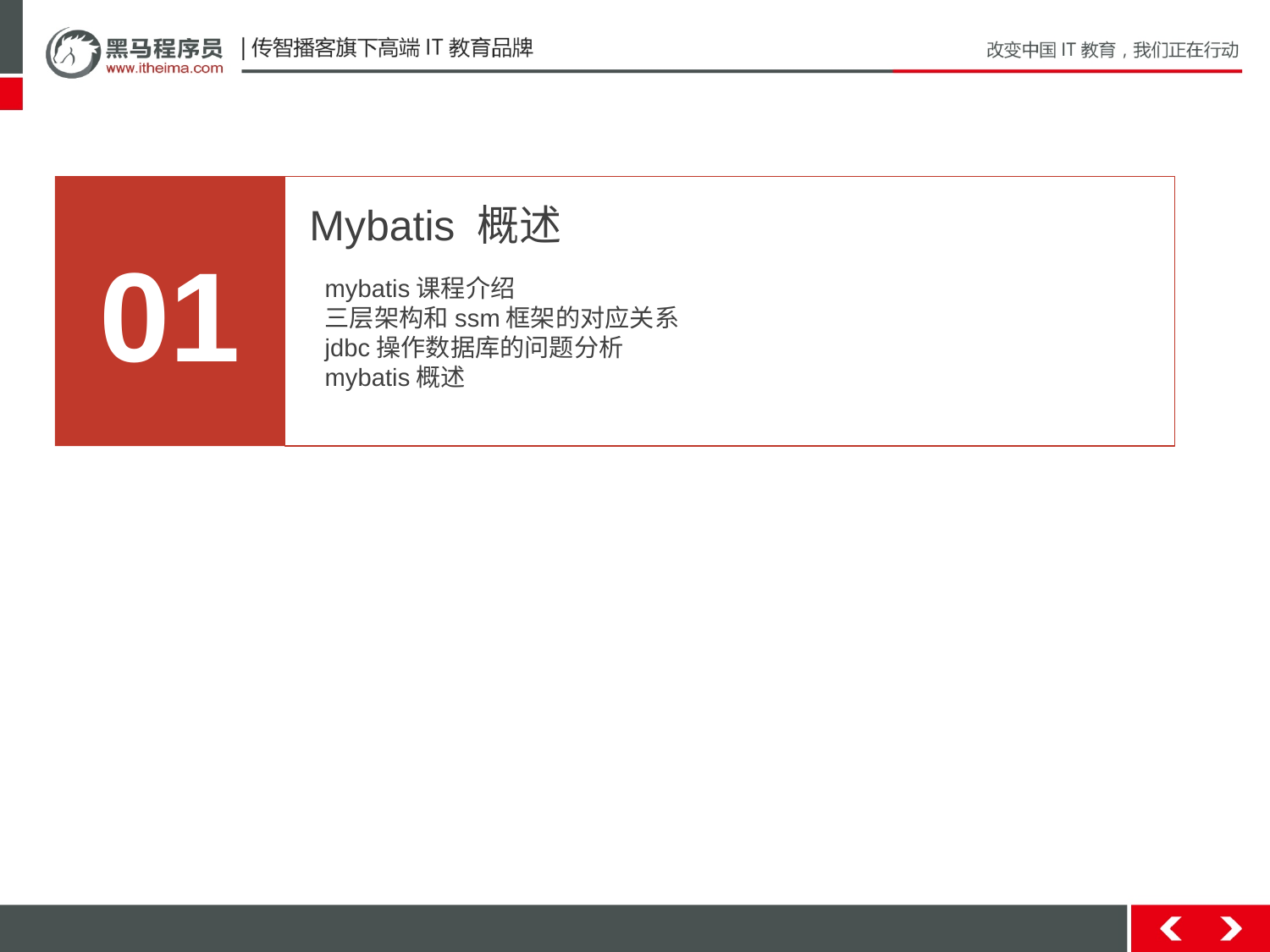

01
Mybatis 概述
mybatis课程介绍
三层架构和ssm框架的对应关系
jdbc操作数据库的问题分析
mybatis概述